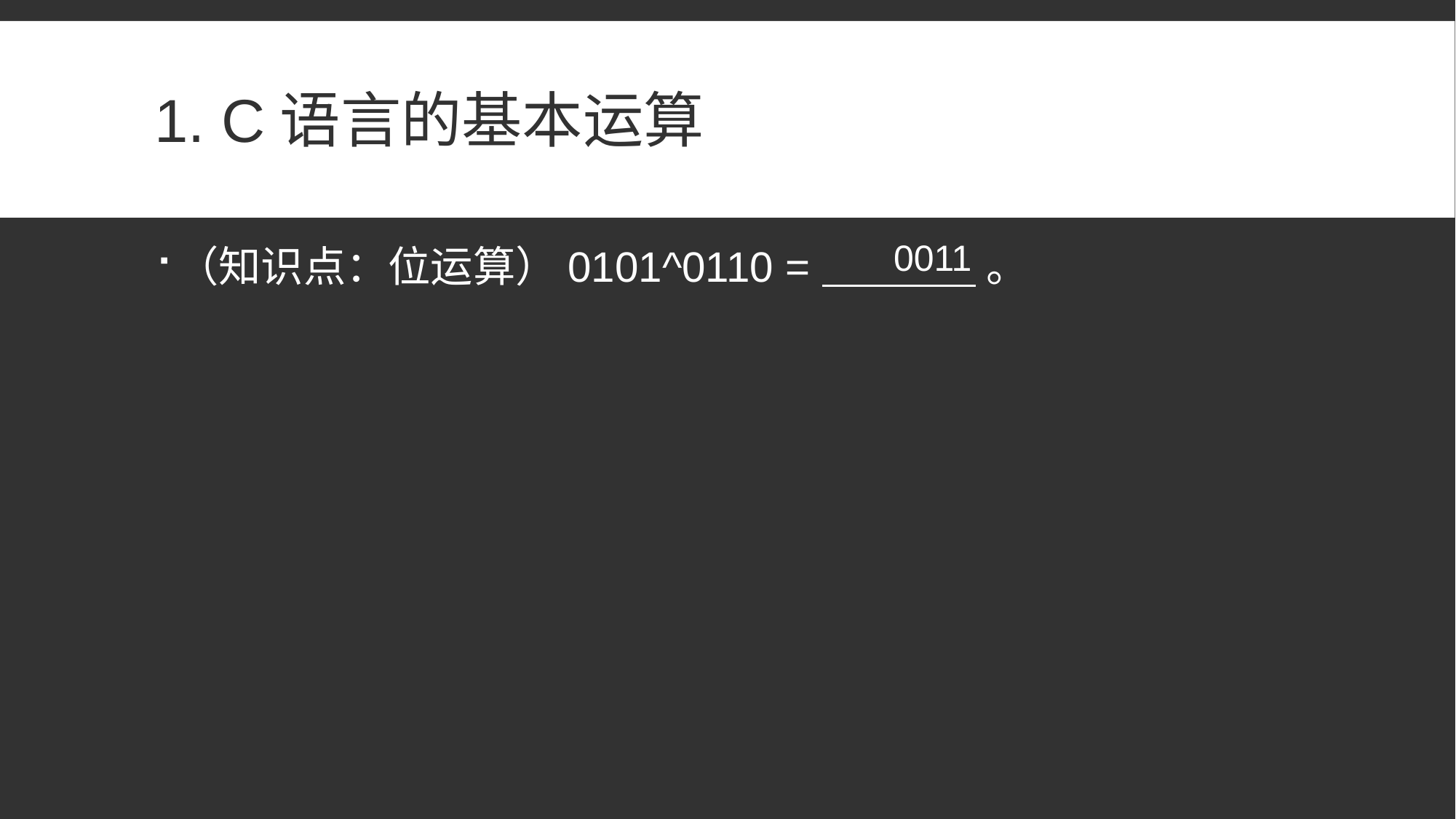

# 1. C语言的基本运算
0011
（知识点：位运算）0101^0110 =              。